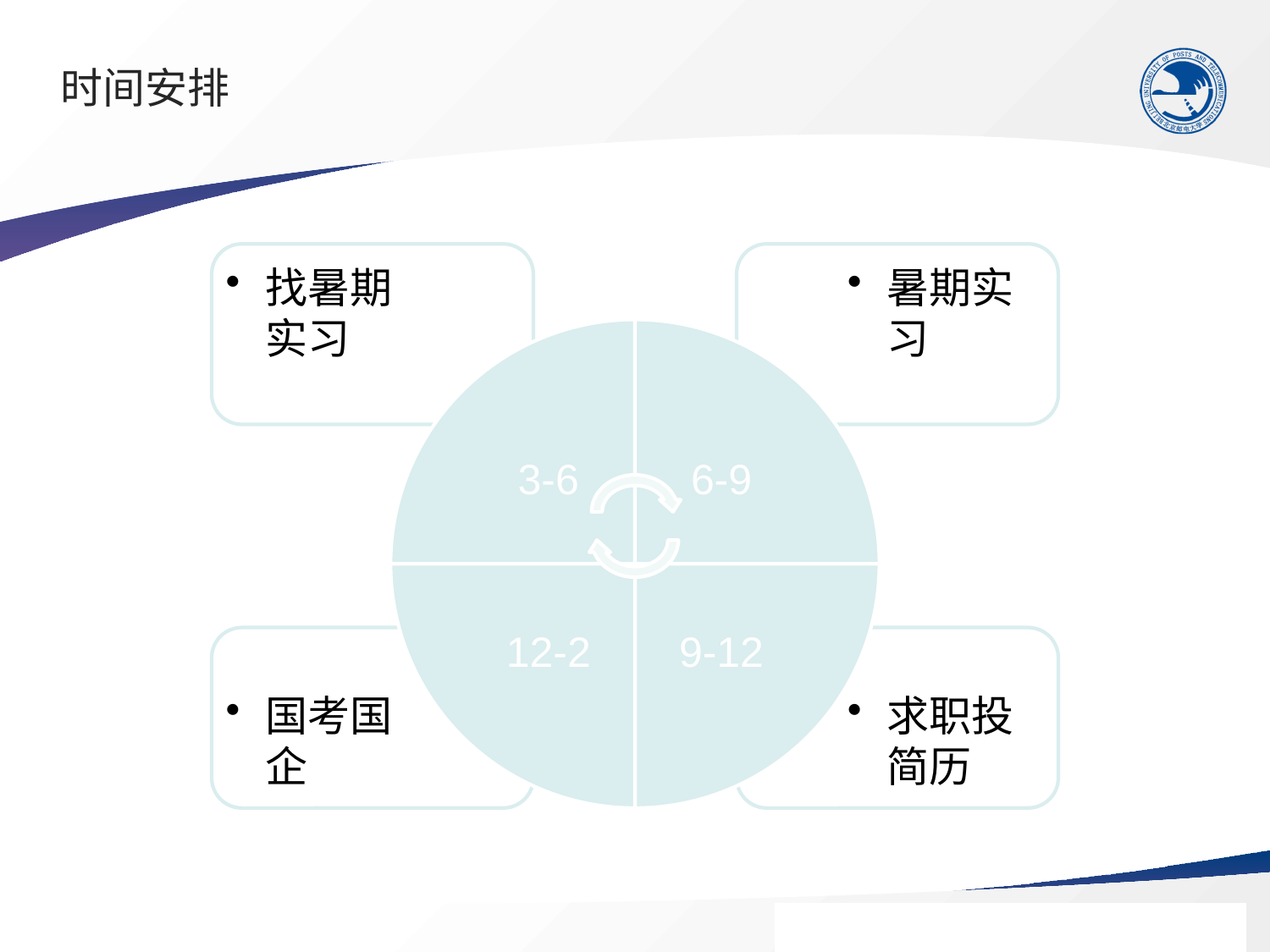

# 时间安排
3-6
找暑期实习
6-9
暑期实习
9-12
求职投简历
12-2
国考国企